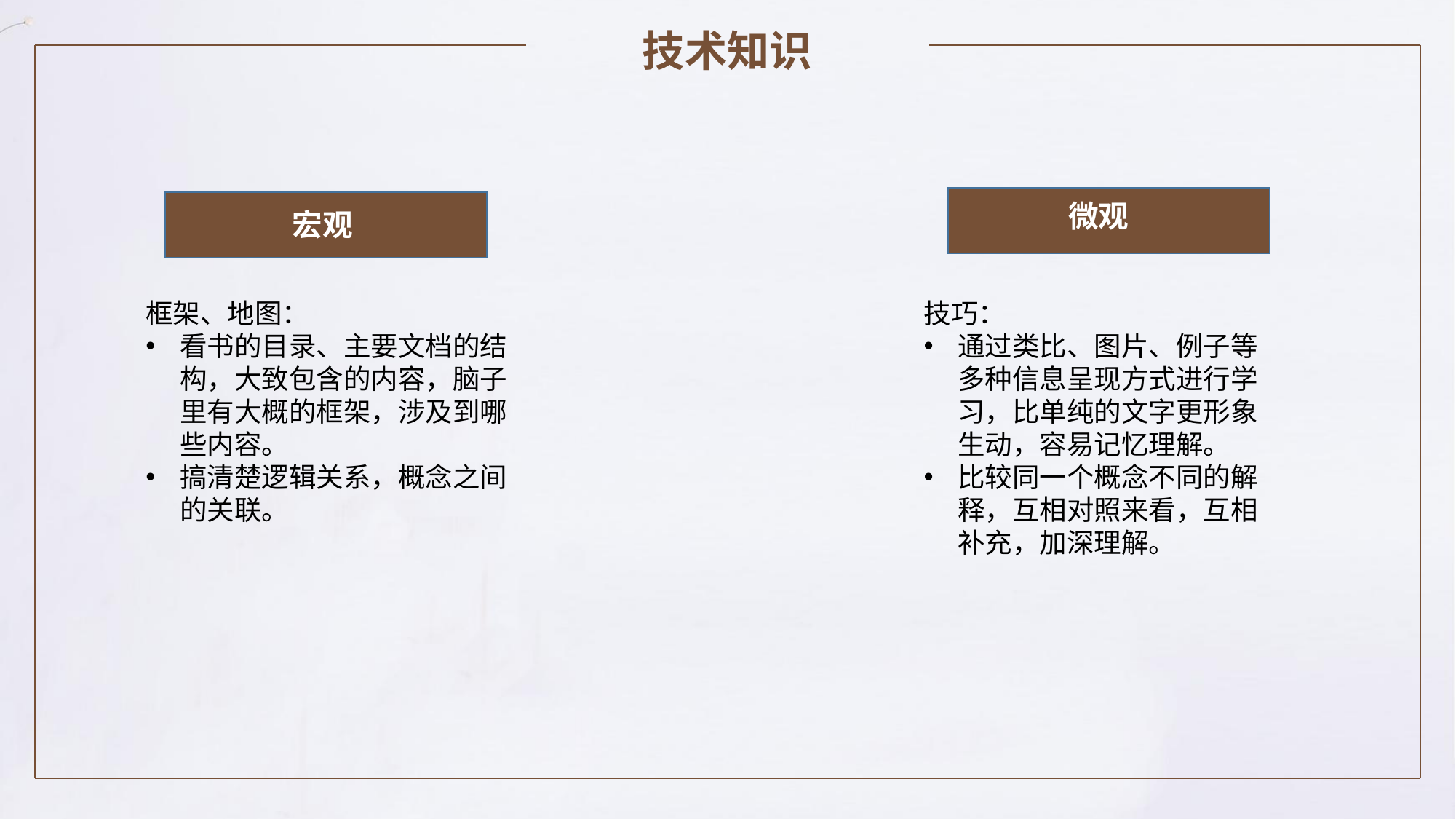

技术知识

微观
宏观
框架、地图：
看书的目录、主要文档的结构，大致包含的内容，脑子里有大概的框架，涉及到哪些内容。
搞清楚逻辑关系，概念之间的关联。
技巧：
通过类比、图片、例子等多种信息呈现方式进行学习，比单纯的文字更形象生动，容易记忆理解。
比较同一个概念不同的解释，互相对照来看，互相补充，加深理解。